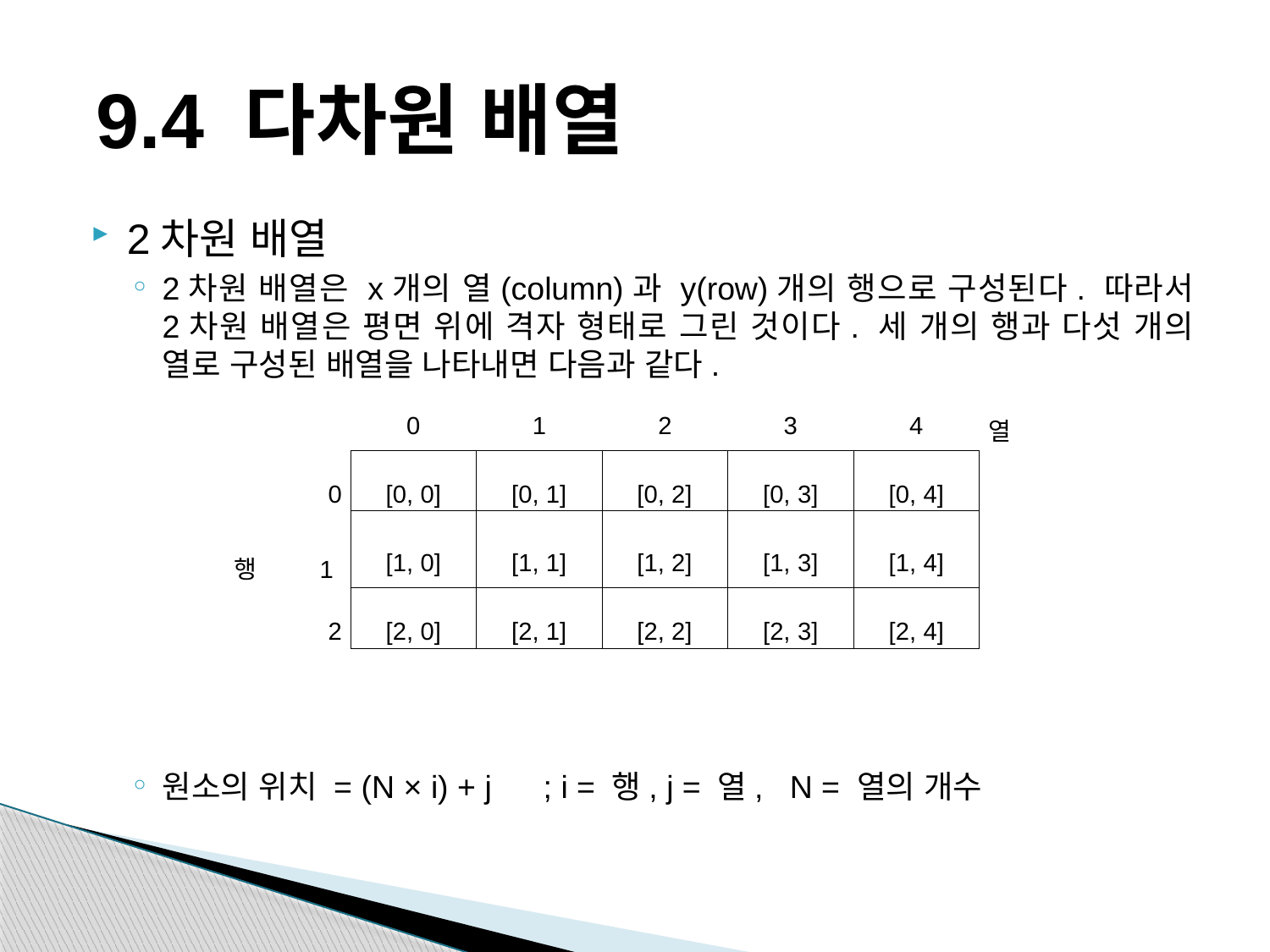

# 9.4 다차원 배열
2차원 배열
2차원 배열은 x개의 열(column)과 y(row)개의 행으로 구성된다. 따라서 2차원 배열은 평면 위에 격자 형태로 그린 것이다. 세 개의 행과 다섯 개의 열로 구성된 배열을 나타내면 다음과 같다.

원소의 위치 = (N × i) + j 	; i = 행, j = 열,   N = 열의 개수

|  | 0 | 1 | 2 | 3 | 4 | 열 |
| --- | --- | --- | --- | --- | --- | --- |
| 0 | [0, 0] | [0, 1] | [0, 2] | [0, 3] | [0, 4] |  |
| 행 1 | [1, 0] | [1, 1] | [1, 2] | [1, 3] | [1, 4] |  |
| 2 | [2, 0] | [2, 1] | [2, 2] | [2, 3] | [2, 4] |  |